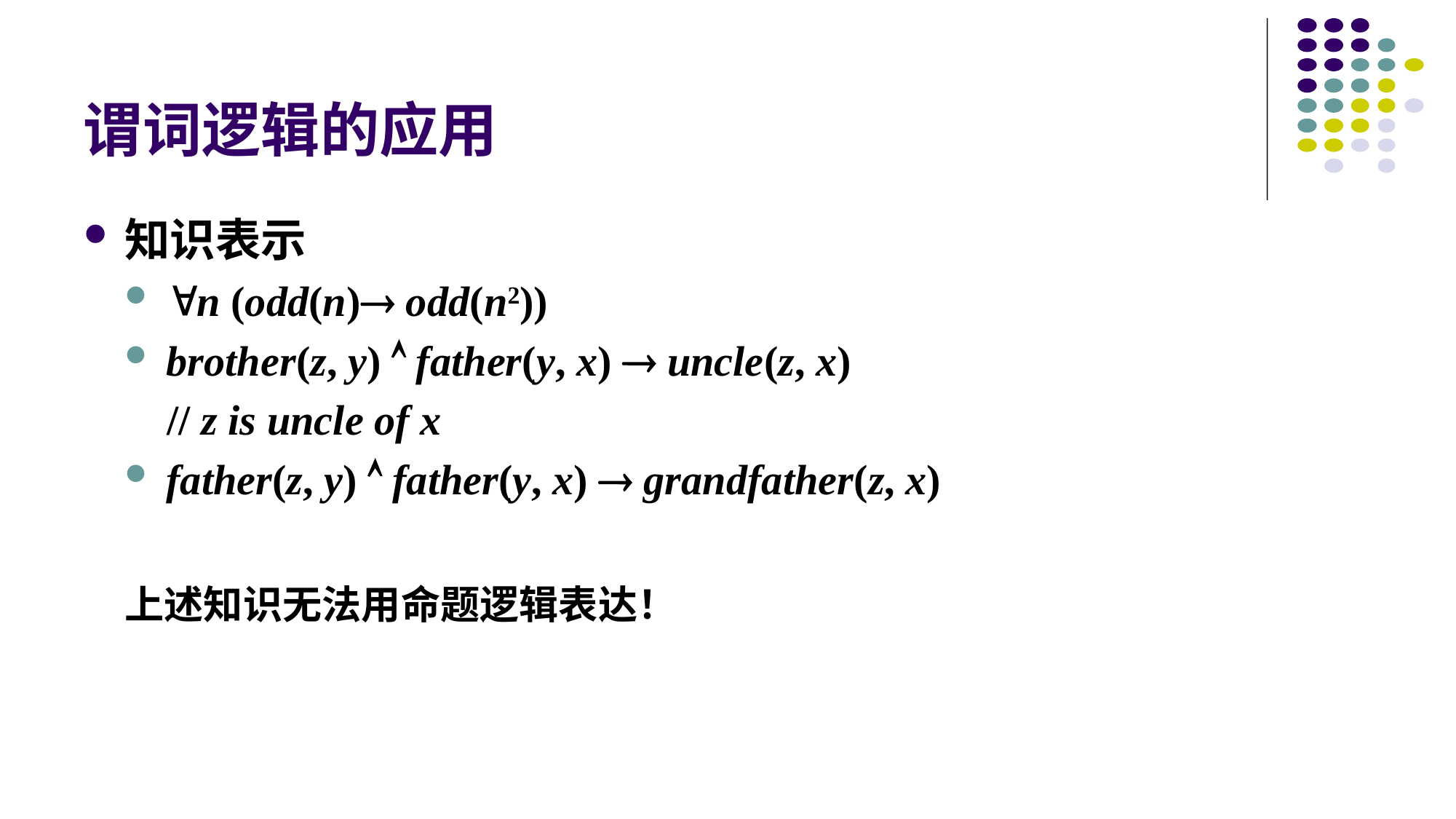

# 谓词逻辑的应用
知识表示
∀n (odd(n)→ odd(n2))
brother(z, y) ∧ father(y, x) → uncle(z, x)
    // z is uncle of x
father(z, y) ∧ father(y, x) → grandfather(z, x)

上述知识无法用命题逻辑表达！